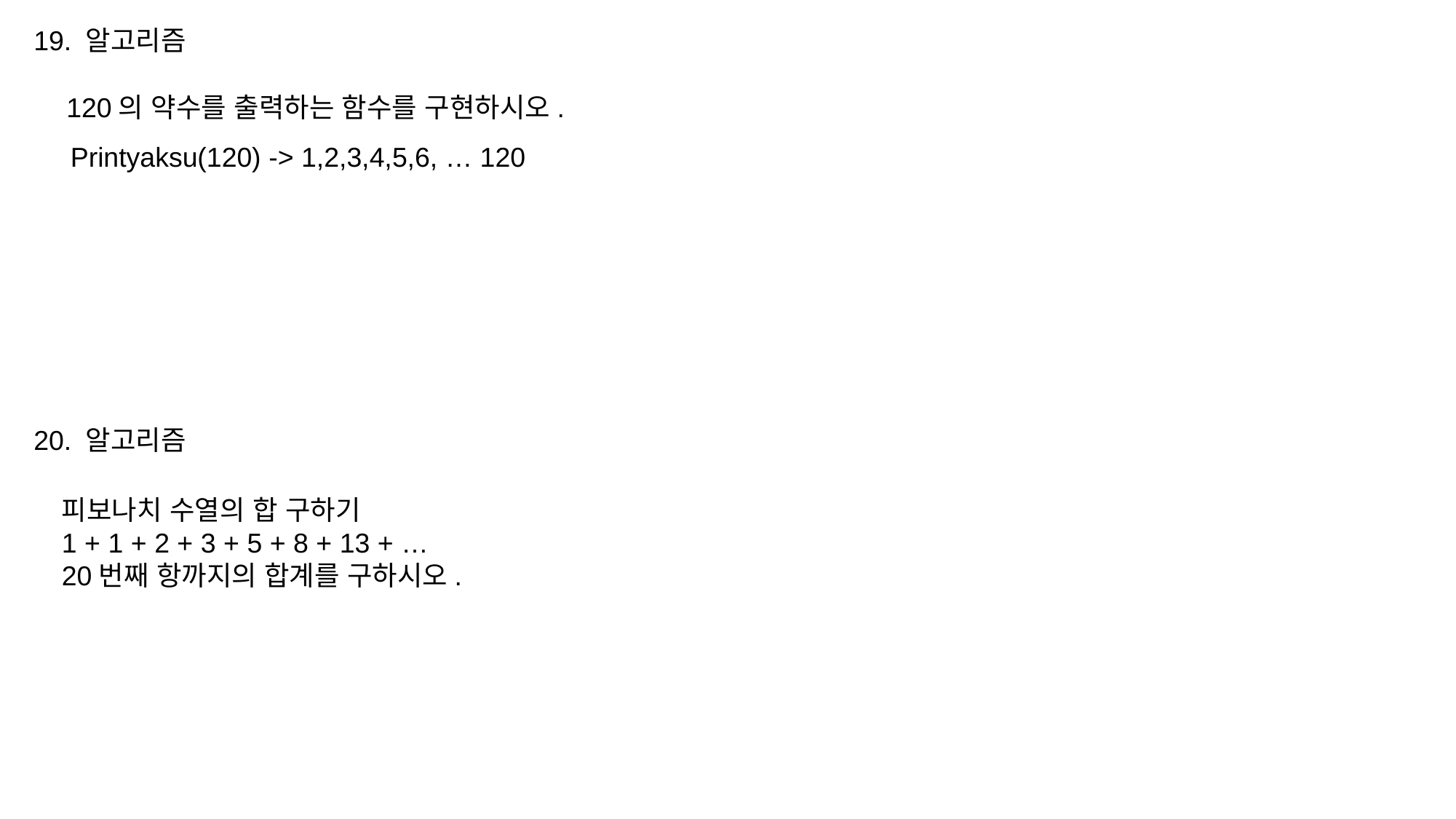

19. 알고리즘
120의 약수를 출력하는 함수를 구현하시오.
Printyaksu(120) -> 1,2,3,4,5,6, … 120
20. 알고리즘
피보나치 수열의 합 구하기
1 + 1 + 2 + 3 + 5 + 8 + 13 + …
20번째 항까지의 합계를 구하시오.